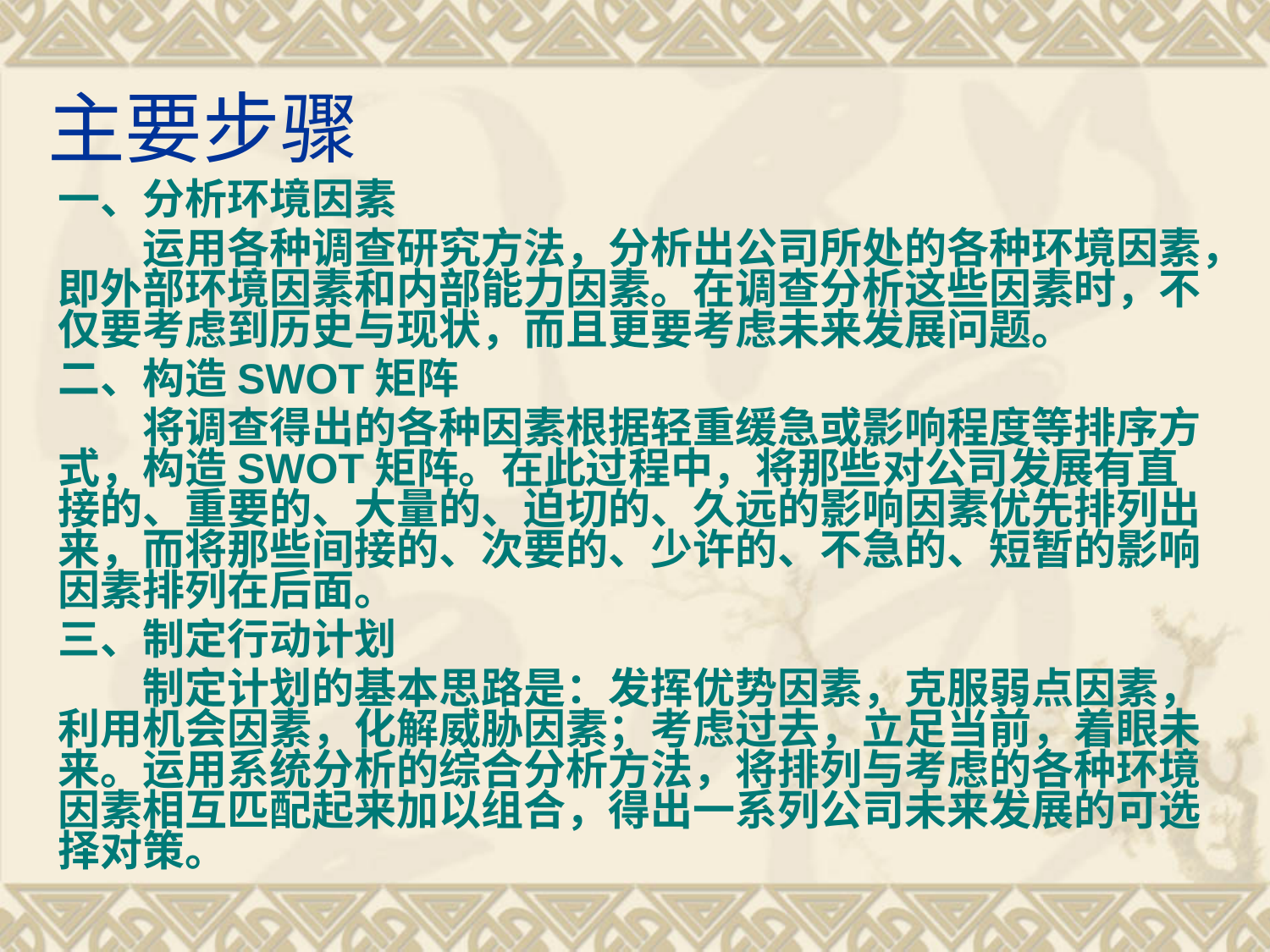

# 主要步骤
一、分析环境因素
　　运用各种调查研究方法，分析出公司所处的各种环境因素，即外部环境因素和内部能力因素。在调查分析这些因素时，不仅要考虑到历史与现状，而且更要考虑未来发展问题。
二、构造SWOT矩阵
　　将调查得出的各种因素根据轻重缓急或影响程度等排序方式，构造SWOT矩阵。在此过程中，将那些对公司发展有直接的、重要的、大量的、迫切的、久远的影响因素优先排列出来，而将那些间接的、次要的、少许的、不急的、短暂的影响因素排列在后面。
三、制定行动计划
　　制定计划的基本思路是：发挥优势因素，克服弱点因素，利用机会因素，化解威胁因素；考虑过去，立足当前，着眼未来。运用系统分析的综合分析方法，将排列与考虑的各种环境因素相互匹配起来加以组合，得出一系列公司未来发展的可选择对策。